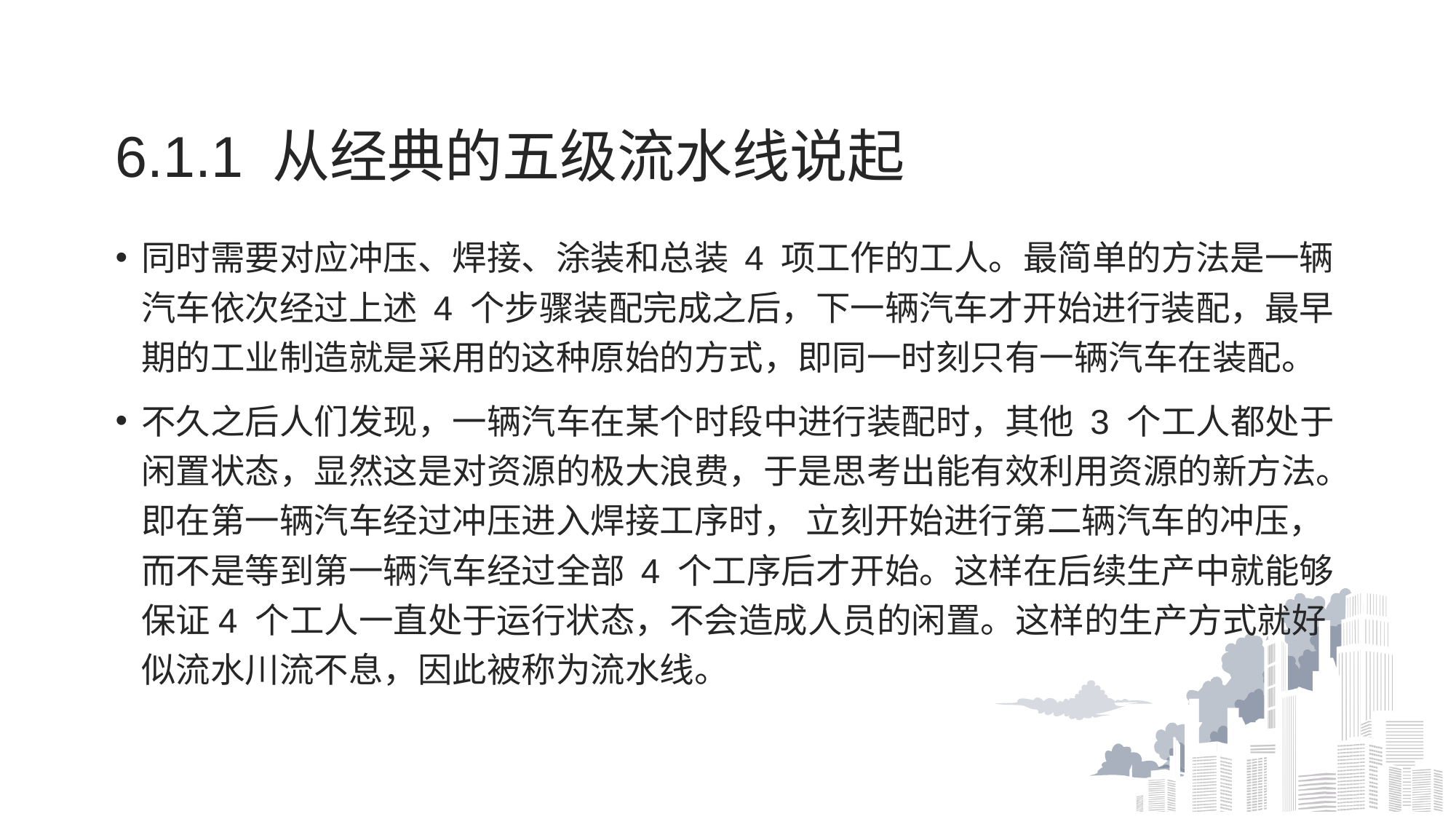

6.1.1 从经典的五级流水线说起
同时需要对应冲压、焊接、涂装和总装 4 项工作的工人。最简单的方法是一辆汽车依次经过上述 4 个步骤装配完成之后，下一辆汽车才开始进行装配，最早期的工业制造就是采用的这种原始的方式，即同一时刻只有一辆汽车在装配。
不久之后人们发现，一辆汽车在某个时段中进行装配时，其他 3 个工人都处于闲置状态，显然这是对资源的极大浪费，于是思考出能有效利用资源的新方法。即在第一辆汽车经过冲压进入焊接工序时， 立刻开始进行第二辆汽车的冲压，而不是等到第一辆汽车经过全部 4 个工序后才开始。这样在后续生产中就能够保证4 个工人一直处于运行状态，不会造成人员的闲置。这样的生产方式就好似流水川流不息，因此被称为流水线。